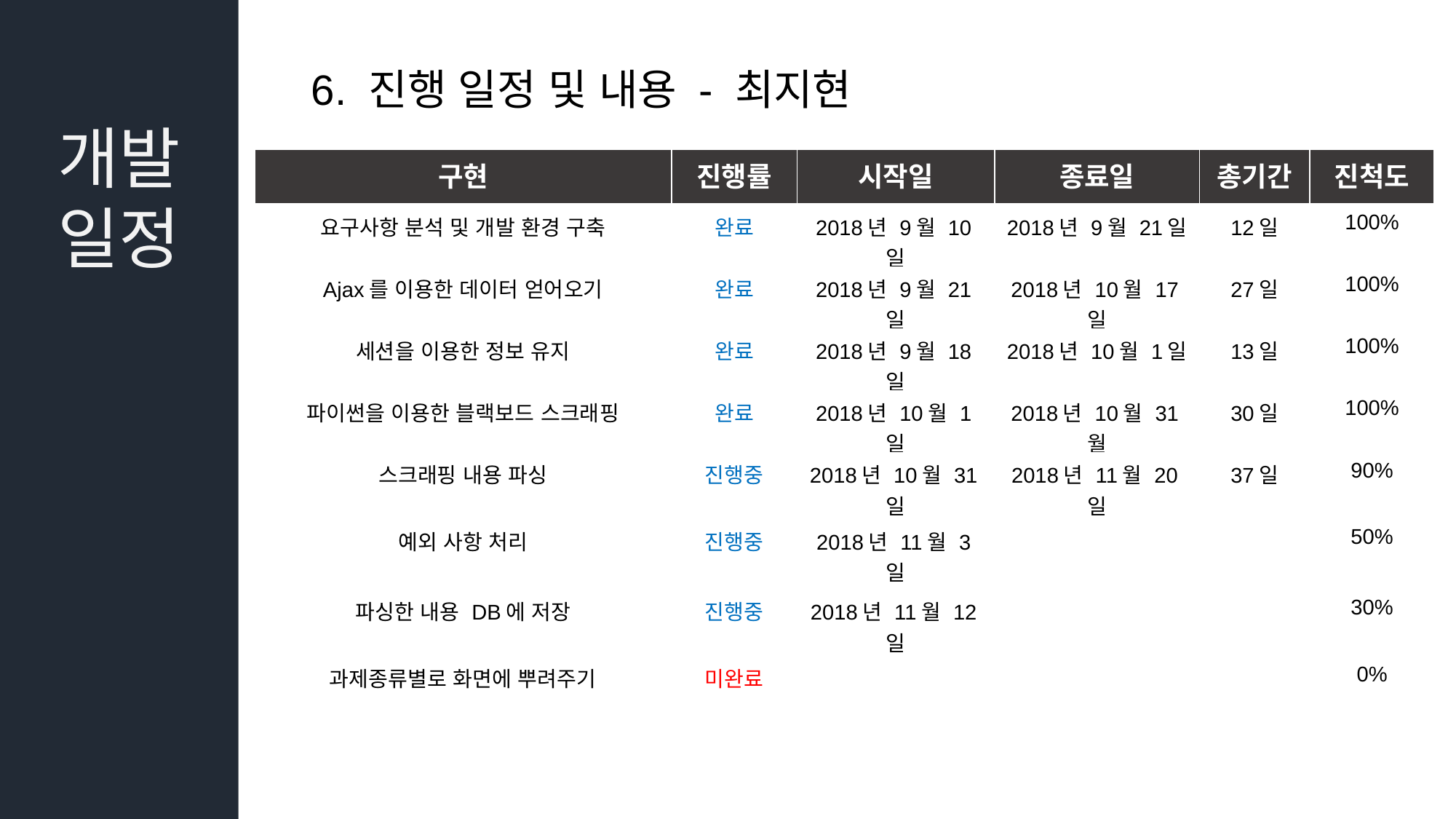

개발
일정

6. 진행 일정 및 내용 - 최지현
| 구현 | 진행률 | 시작일 | 종료일 | 총기간 | 진척도 |
| --- | --- | --- | --- | --- | --- |
| 요구사항 분석 및 개발 환경 구축 | 완료 | 2018년 9월 10일 | 2018년 9월 21일 | 12일 | 100% |
| Ajax를 이용한 데이터 얻어오기 | 완료 | 2018년 9월 21일 | 2018년 10월 17일 | 27일 | 100% |
| 세션을 이용한 정보 유지 | 완료 | 2018년 9월 18일 | 2018년 10월 1일 | 13일 | 100% |
| 파이썬을 이용한 블랙보드 스크래핑 | 완료 | 2018년 10월 1일 | 2018년 10월 31월 | 30일 | 100% |
| 스크래핑 내용 파싱 | 진행중 | 2018년 10월 31일 | 2018년 11월 20일 | 37일 | 90% |
| 예외 사항 처리 | 진행중 | 2018년 11월 3일 |  |  | 50% |
| 파싱한 내용 DB에 저장 | 진행중 | 2018년 11월 12일 |  |  | 30% |
| 과제종류별로 화면에 뿌려주기 | 미완료 |  |  |  | 0% |